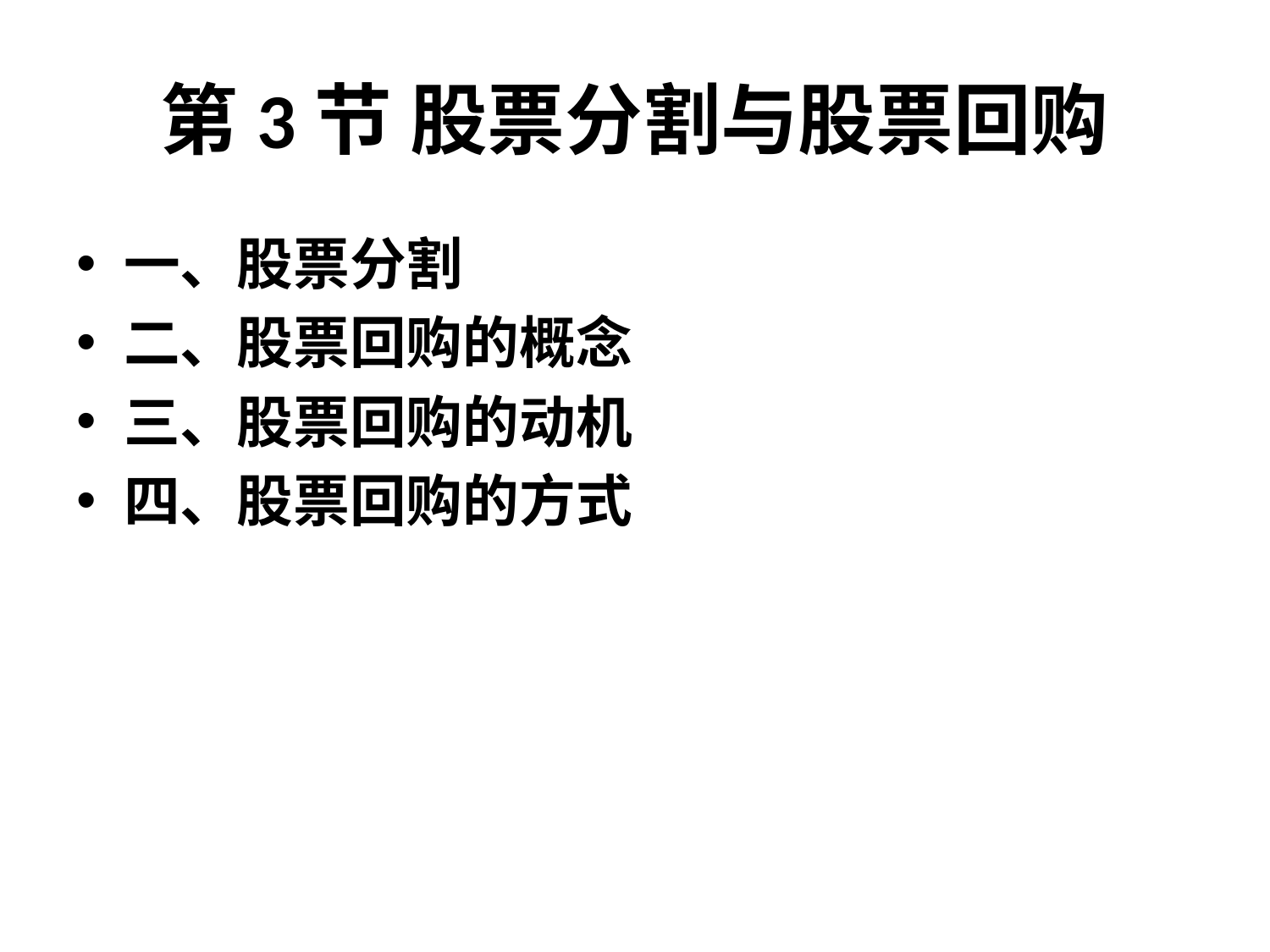

第3节 股票分割与股票回购
一、股票分割
二、股票回购的概念
三、股票回购的动机
四、股票回购的方式